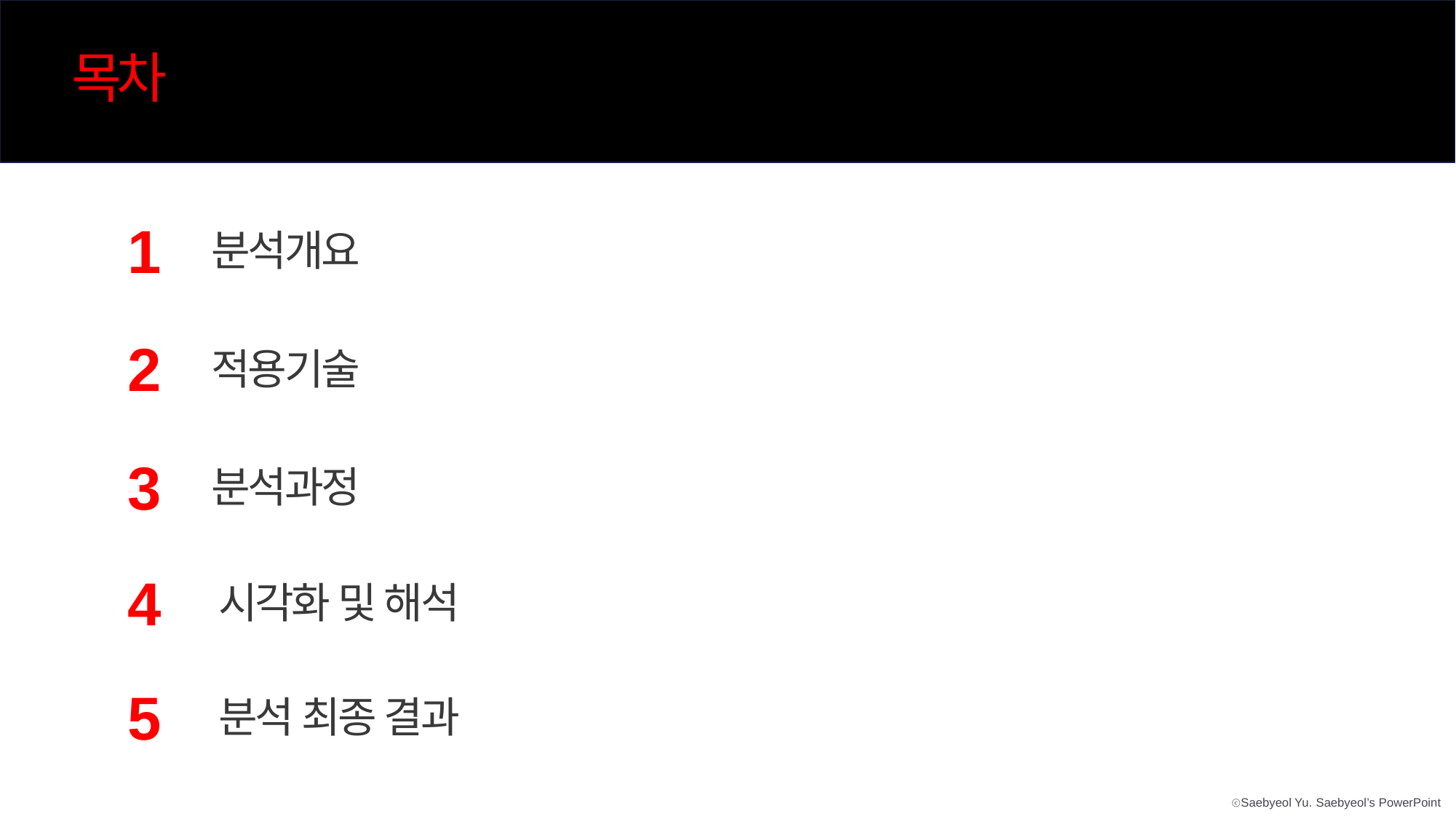

목차
1
분석개요
2
적용기술
3
분석과정
4
시각화 및 해석
5
분석 최종 결과